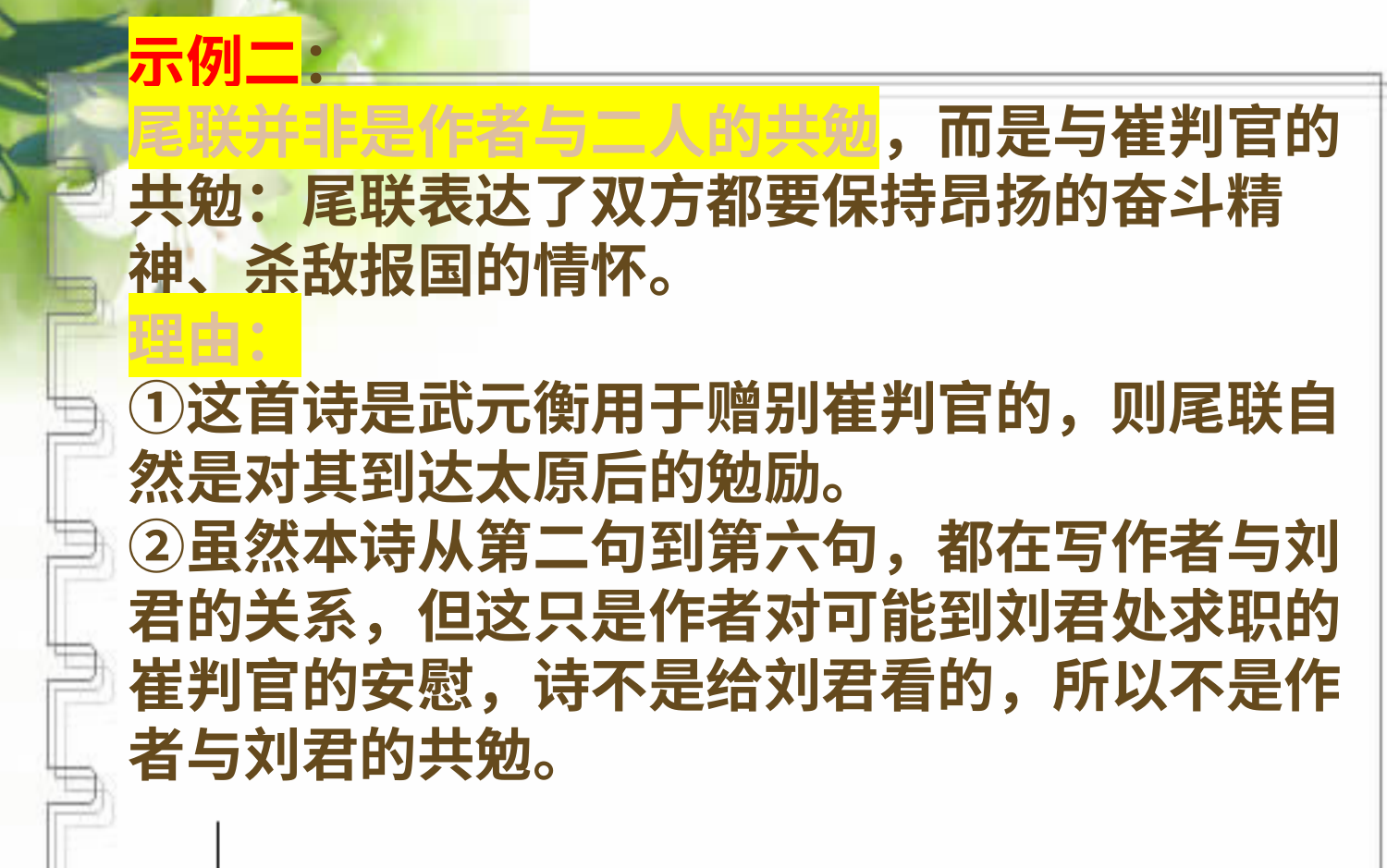

# 示例二： 尾联并非是作者与二人的共勉，而是与崔判官的共勉：尾联表达了双方都要保持昂扬的奋斗精神、杀敌报国的情怀。 理由： ①这首诗是武元衡用于赠别崔判官的，则尾联自然是对其到达太原后的勉励。 ②虽然本诗从第二句到第六句，都在写作者与刘君的关系，但这只是作者对可能到刘君处求职的崔判官的安慰，诗不是给刘君看的，所以不是作者与刘君的共勉。